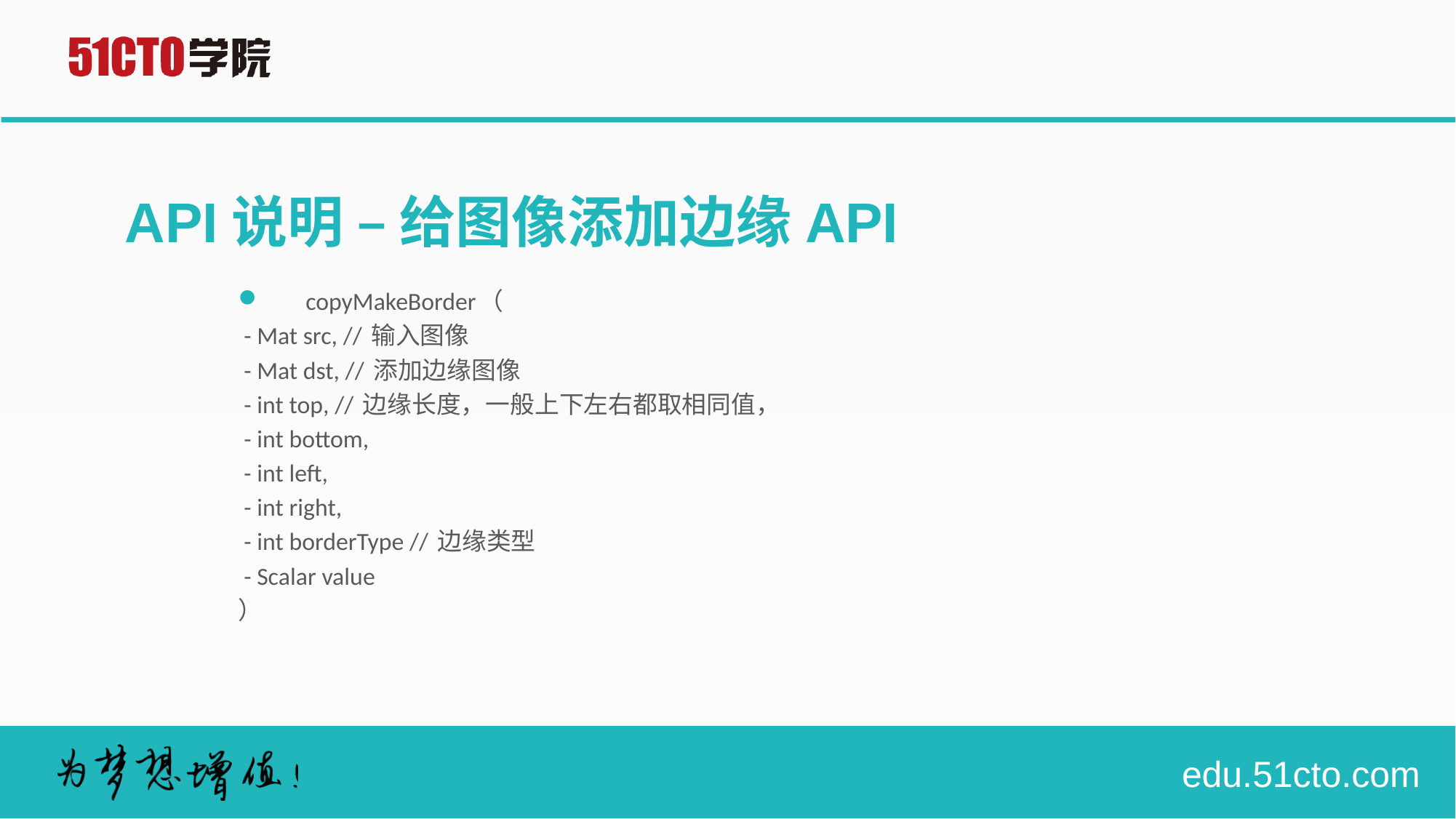

# API说明 – 给图像添加边缘API
copyMakeBorder（
 - Mat src, // 输入图像
 - Mat dst, // 添加边缘图像
 - int top, // 边缘长度，一般上下左右都取相同值，
 - int bottom,
 - int left,
 - int right,
 - int borderType // 边缘类型
 - Scalar value
）